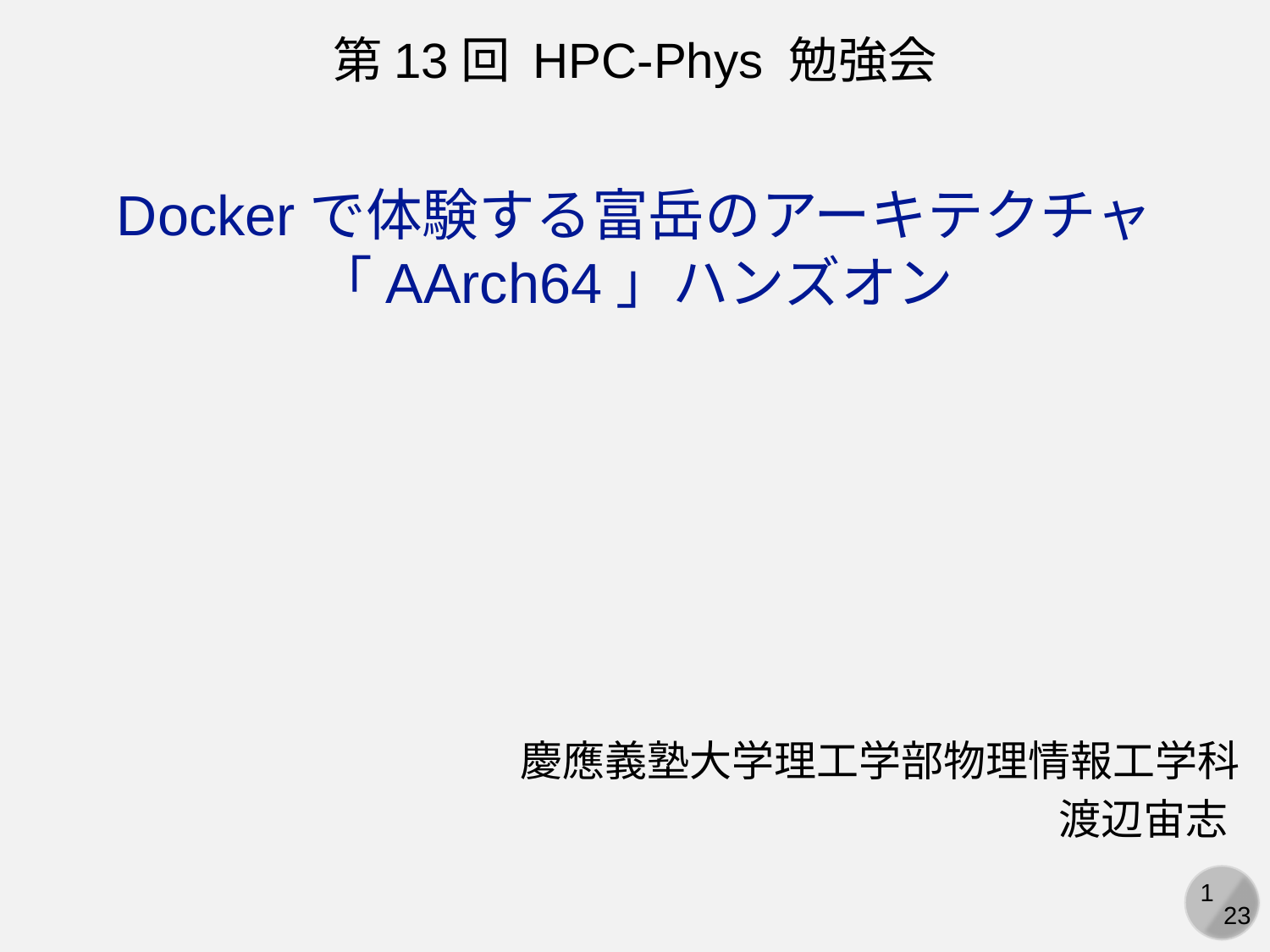

第13回 HPC-Phys 勉強会
Dockerで体験する富岳のアーキテクチャ「AArch64」ハンズオン
慶應義塾大学理工学部物理情報工学科
渡辺宙志